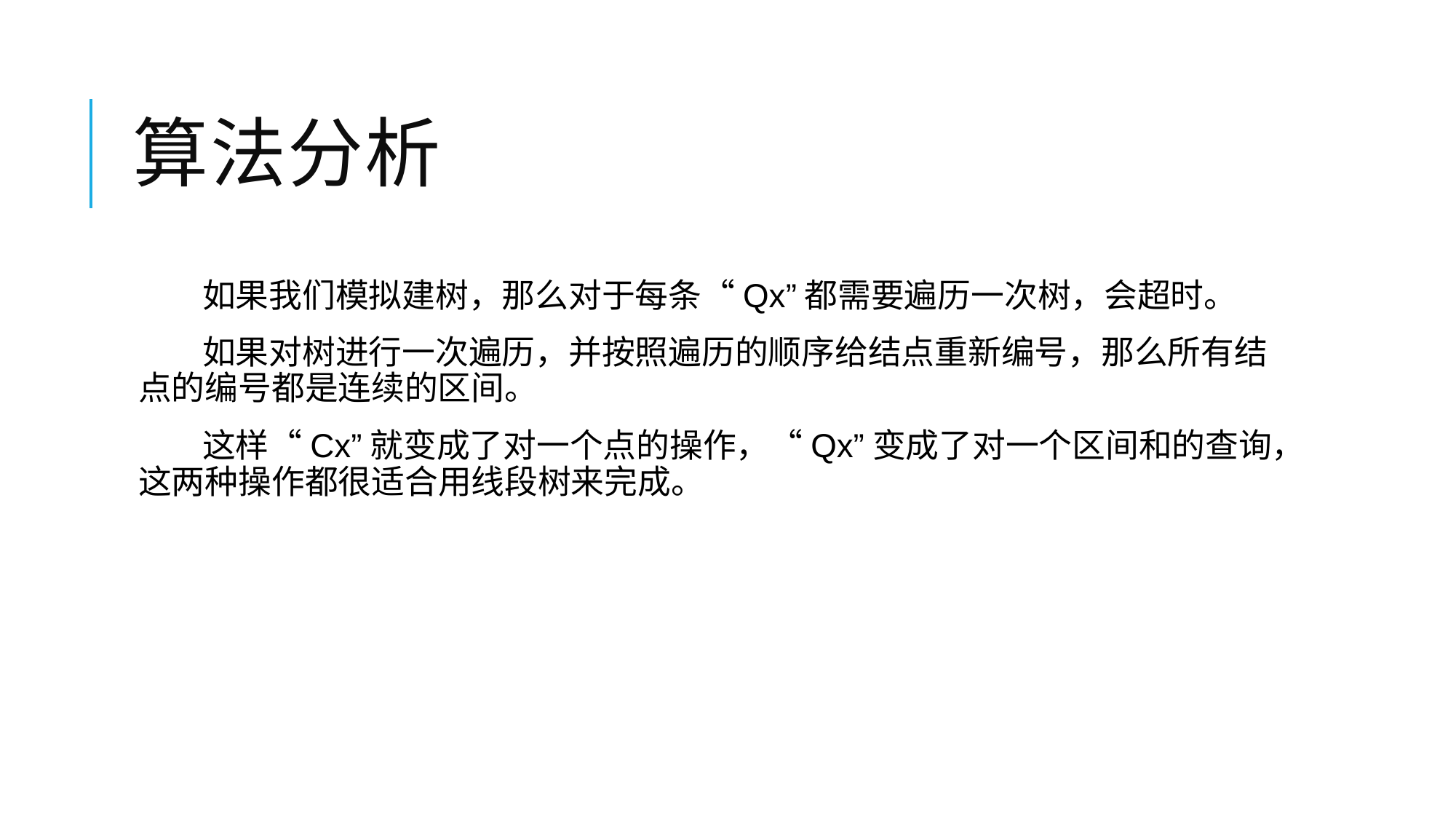

# 算法分析
如果我们模拟建树，那么对于每条“Qx”都需要遍历一次树，会超时。
如果对树进行一次遍历，并按照遍历的顺序给结点重新编号，那么所有结点的编号都是连续的区间。
这样“Cx”就变成了对一个点的操作，“Qx”变成了对一个区间和的查询，这两种操作都很适合用线段树来完成。